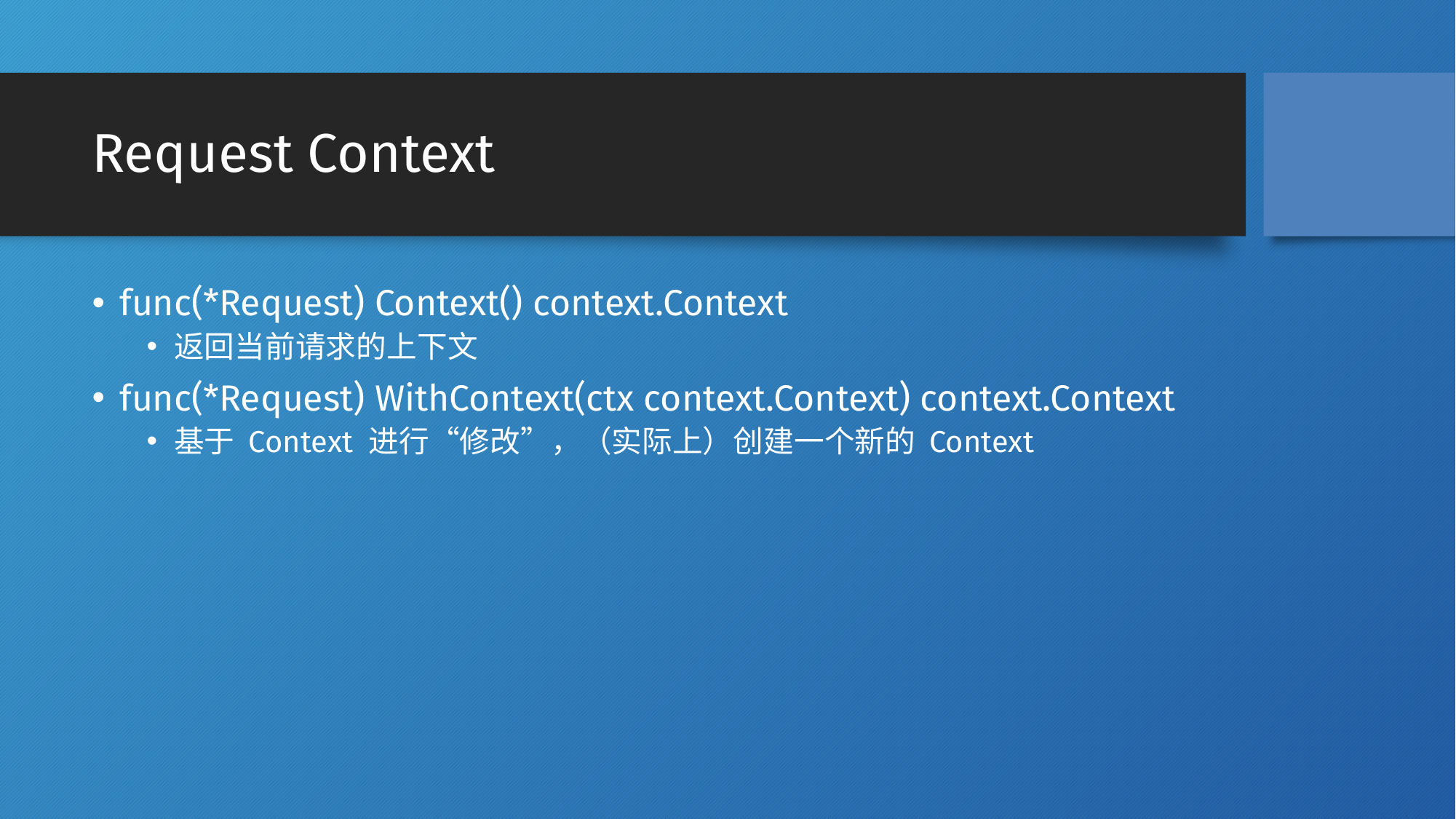

# Request Context
func(*Request) Context() context.Context
返回当前请求的上下文
func(*Request) WithContext(ctx context.Context) context.Context
基于 Context 进行“修改”，（实际上）创建一个新的 Context